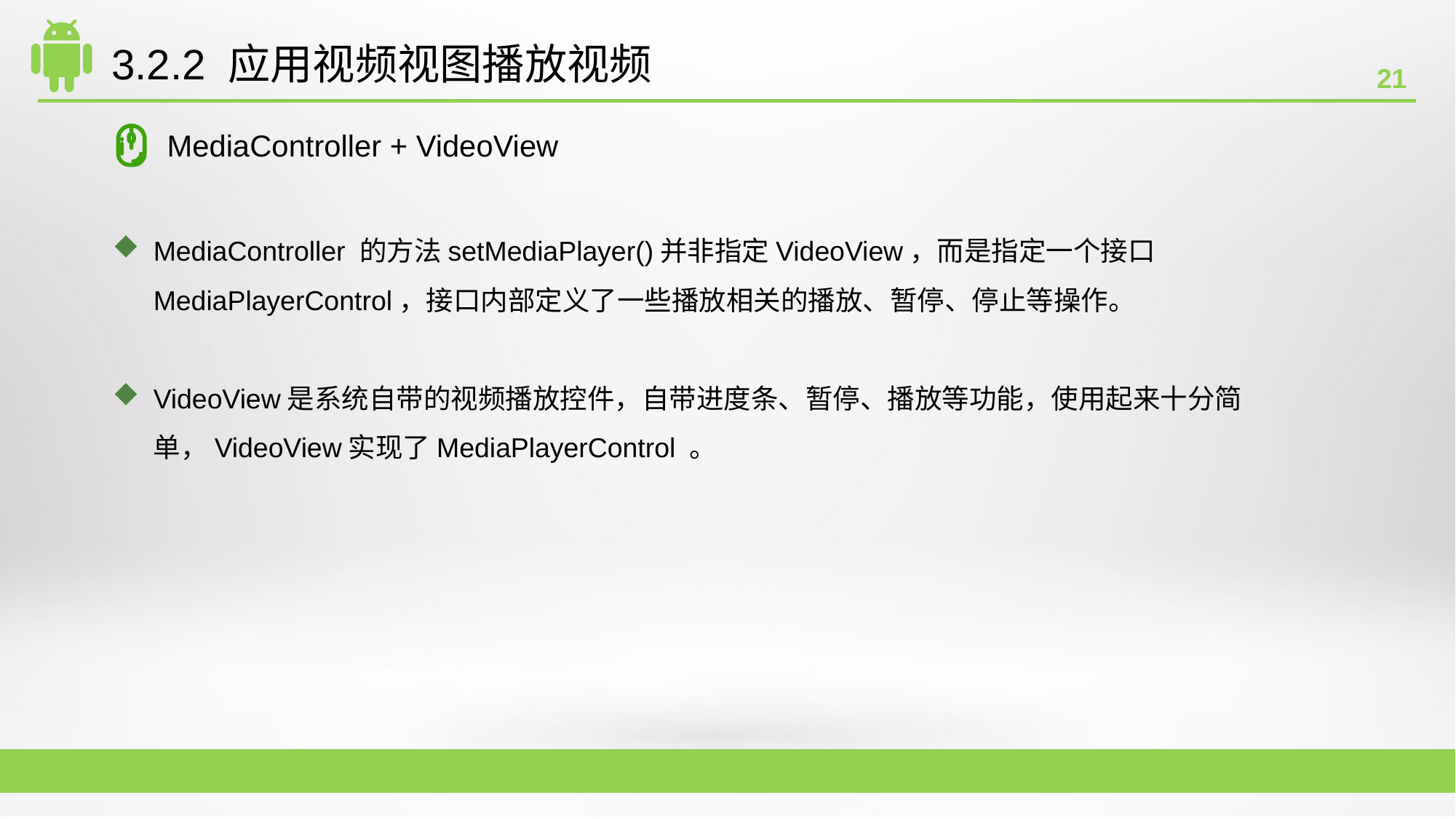

# 3.2.2 应用视频视图播放视频
MediaController + VideoView

MediaController 的方法setMediaPlayer()并非指定VideoView，而是指定一个接口MediaPlayerControl，接口内部定义了一些播放相关的播放、暂停、停止等操作。

VideoView是系统自带的视频播放控件，自带进度条、暂停、播放等功能，使用起来十分简单，VideoView实现了MediaPlayerControl 。